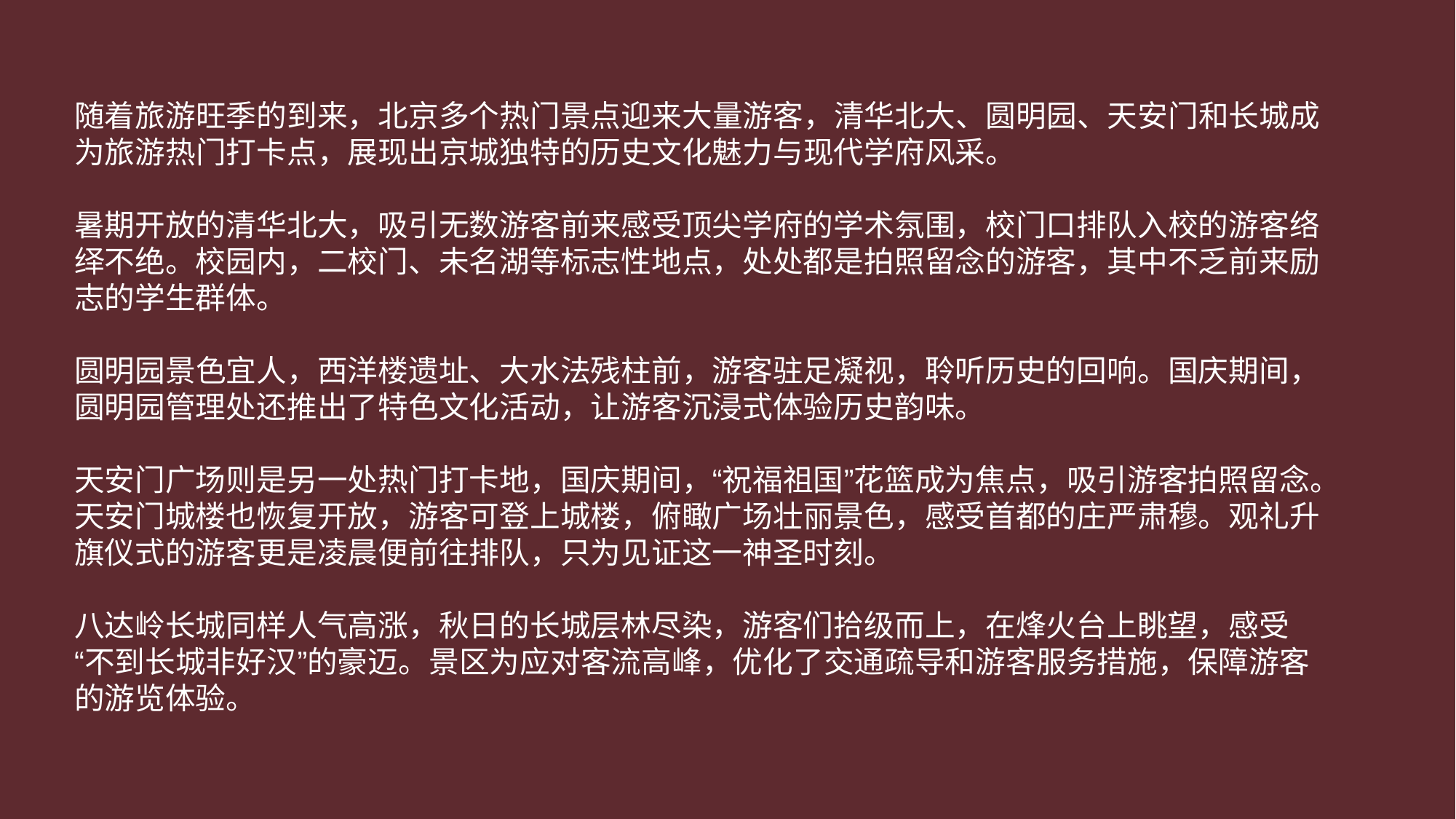

随着旅游旺季的到来，北京多个热门景点迎来大量游客，清华北大、圆明园、天安门和长城成为旅游热门打卡点，展现出京城独特的历史文化魅力与现代学府风采。

暑期开放的清华北大，吸引无数游客前来感受顶尖学府的学术氛围，校门口排队入校的游客络绎不绝。校园内，二校门、未名湖等标志性地点，处处都是拍照留念的游客，其中不乏前来励志的学生群体。

圆明园景色宜人，西洋楼遗址、大水法残柱前，游客驻足凝视，聆听历史的回响。国庆期间，圆明园管理处还推出了特色文化活动，让游客沉浸式体验历史韵味。

天安门广场则是另一处热门打卡地，国庆期间，“祝福祖国”花篮成为焦点，吸引游客拍照留念。天安门城楼也恢复开放，游客可登上城楼，俯瞰广场壮丽景色，感受首都的庄严肃穆。观礼升旗仪式的游客更是凌晨便前往排队，只为见证这一神圣时刻。

八达岭长城同样人气高涨，秋日的长城层林尽染，游客们拾级而上，在烽火台上眺望，感受“不到长城非好汉”的豪迈。景区为应对客流高峰，优化了交通疏导和游客服务措施，保障游客的游览体验。